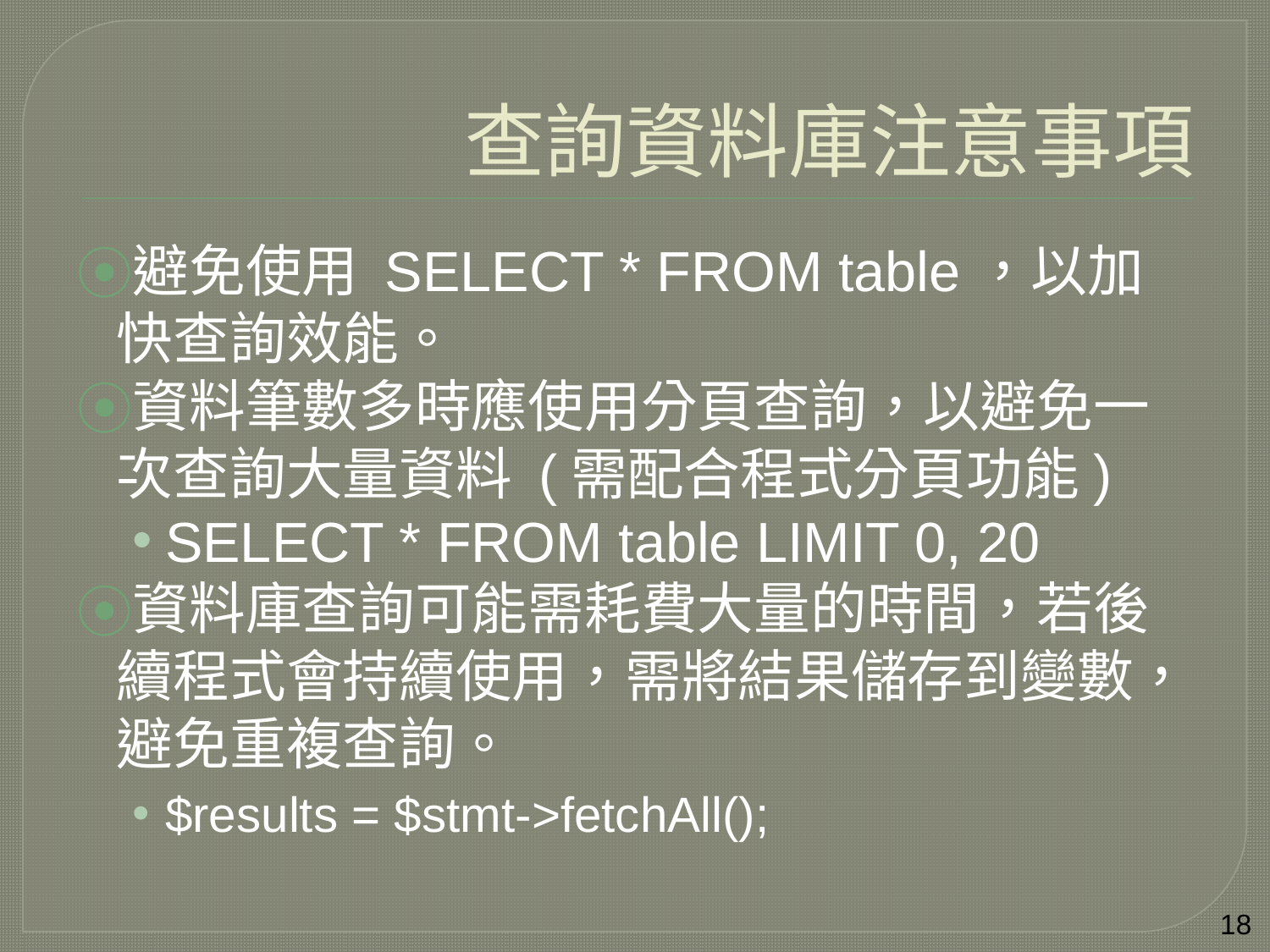

# 查詢資料庫注意事項
避免使用 SELECT * FROM table，以加快查詢效能。
資料筆數多時應使用分頁查詢，以避免一次查詢大量資料 (需配合程式分頁功能)
SELECT * FROM table LIMIT 0, 20
資料庫查詢可能需耗費大量的時間，若後續程式會持續使用，需將結果儲存到變數，避免重複查詢。
$results = $stmt->fetchAll();

18